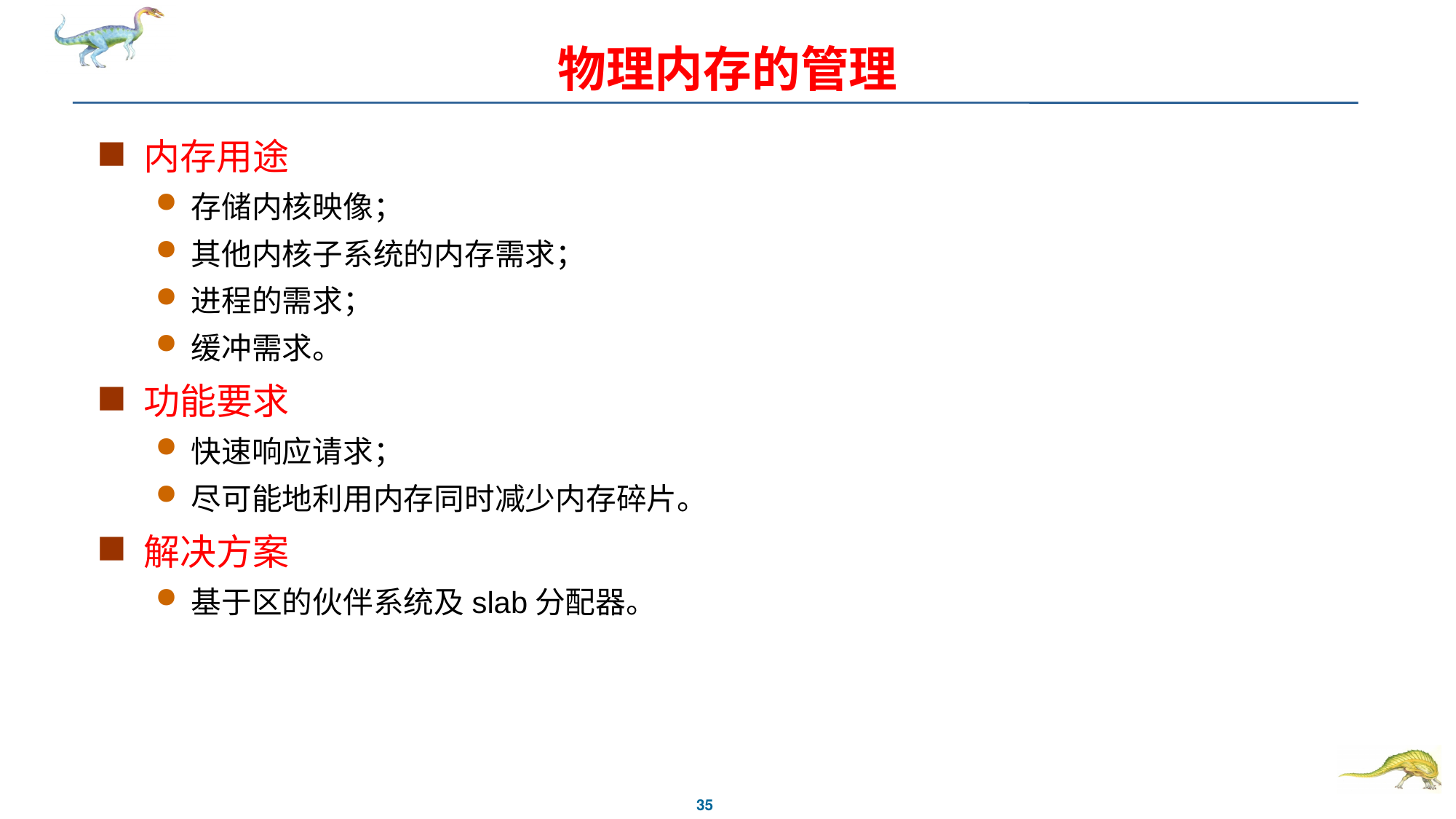

# 物理内存的管理
内存用途
存储内核映像；
其他内核子系统的内存需求；
进程的需求；
缓冲需求。
功能要求
快速响应请求；
尽可能地利用内存同时减少内存碎片。
解决方案
基于区的伙伴系统及slab分配器。